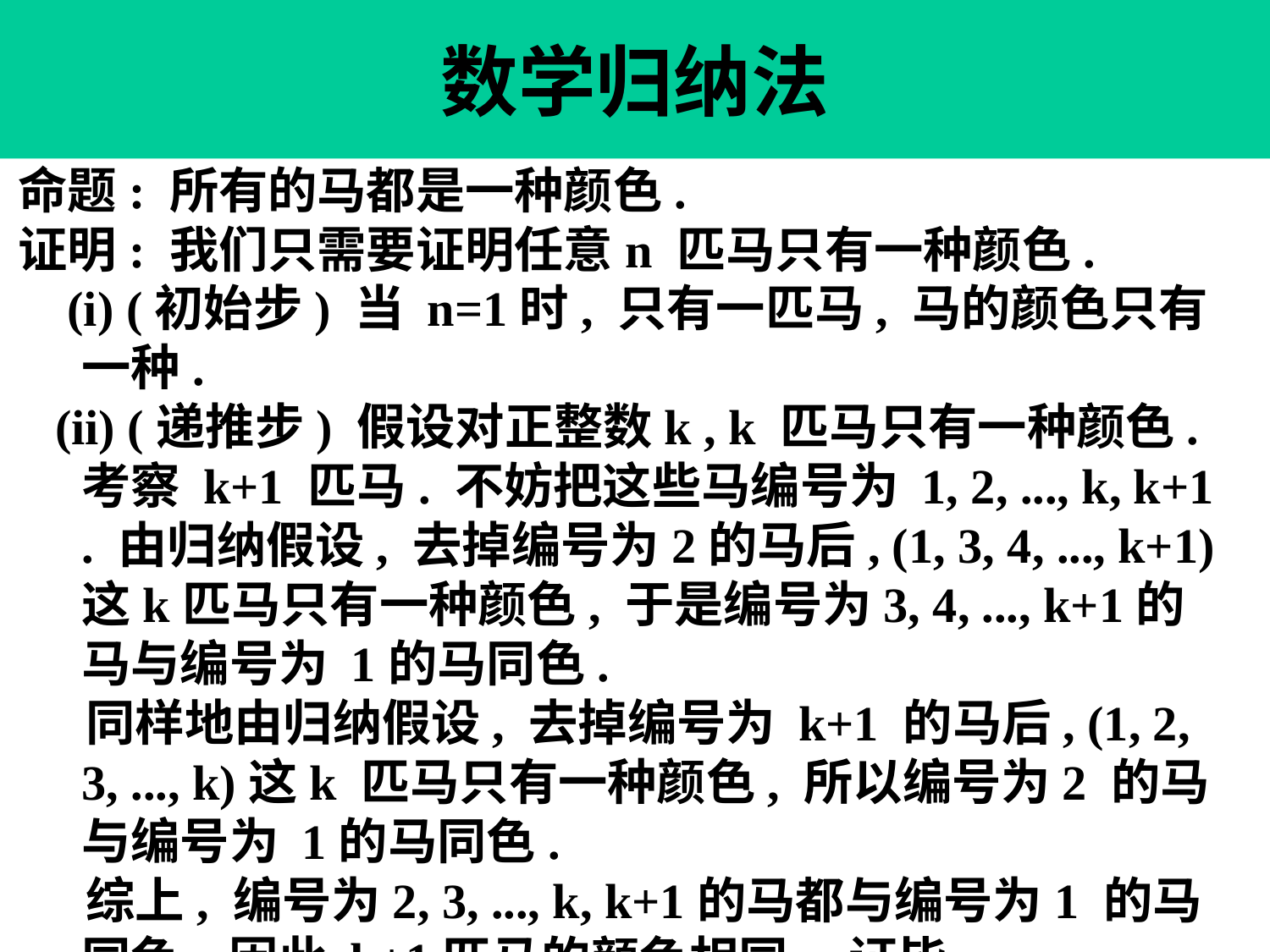

# 数学归纳法
命题: 所有的马都是一种颜色.
证明: 我们只需要证明任意n 匹马只有一种颜色.
    (i) (初始步) 当 n=1时, 只有一匹马, 马的颜色只有一种.
   (ii) (递推步) 假设对正整数k , k 匹马只有一种颜色. 考察 k+1 匹马. 不妨把这些马编号为 1, 2, ..., k, k+1 . 由归纳假设, 去掉编号为2的马后, (1, 3, 4, ..., k+1) 这k匹马只有一种颜色, 于是编号为3, 4, ..., k+1的马与编号为 1的马同色.
     同样地由归纳假设, 去掉编号为 k+1 的马后, (1, 2, 3, ..., k)这k 匹马只有一种颜色, 所以编号为2 的马与编号为 1的马同色.
     综上, 编号为2, 3, ..., k, k+1的马都与编号为1 的马同色, 因此 k+1匹马的颜色相同.  证毕.